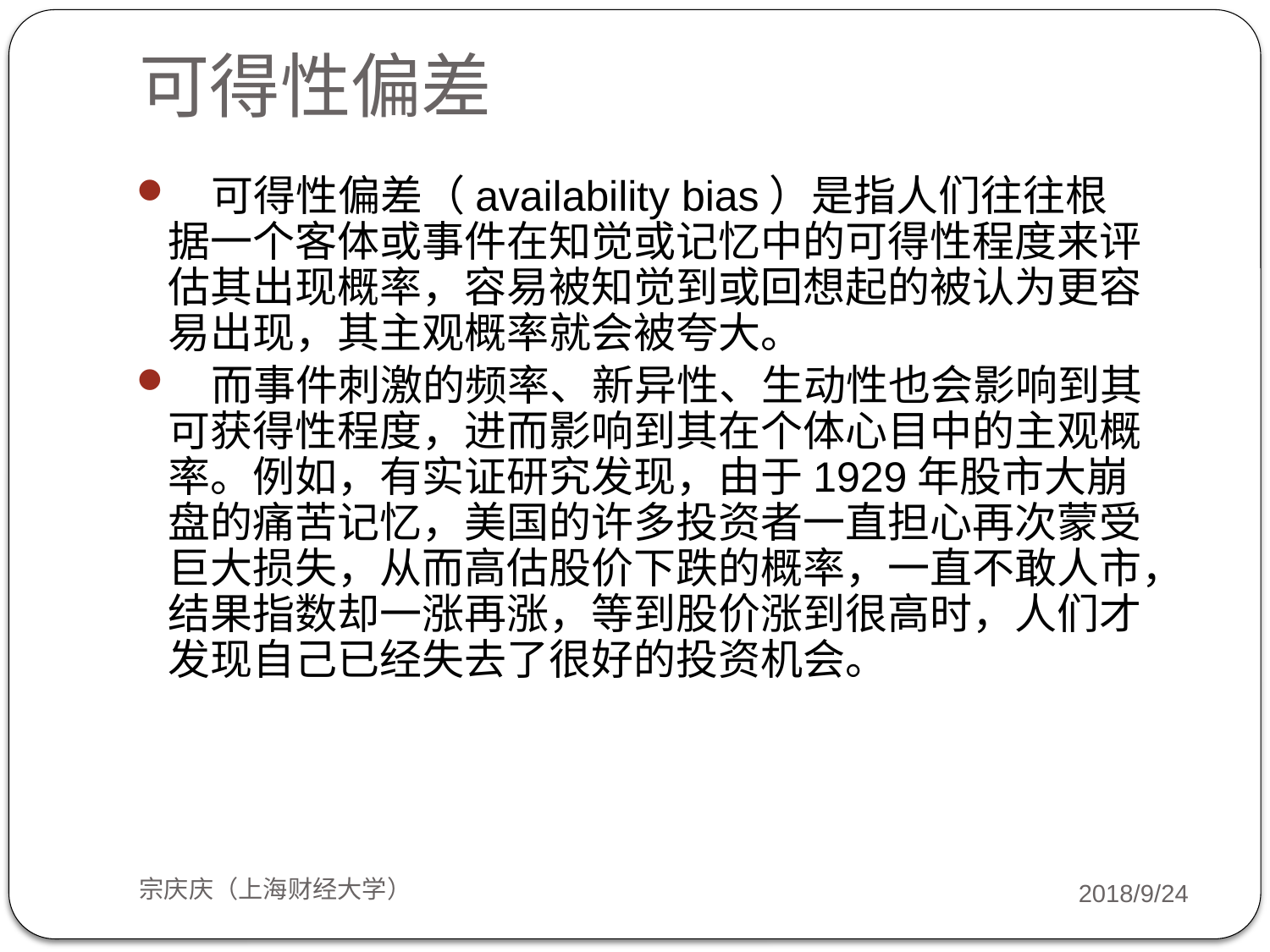

# 可得性偏差
   可得性偏差（availability bias）是指人们往往根据一个客体或事件在知觉或记忆中的可得性程度来评估其出现概率，容易被知觉到或回想起的被认为更容易出现，其主观概率就会被夸大。
   而事件刺激的频率、新异性、生动性也会影响到其可获得性程度，进而影响到其在个体心目中的主观概率。例如，有实证研究发现，由于1929年股市大崩盘的痛苦记忆，美国的许多投资者一直担心再次蒙受巨大损失，从而高估股价下跌的概率，一直不敢人市，结果指数却一涨再涨，等到股价涨到很高时，人们才发现自己已经失去了很好的投资机会。
宗庆庆（上海财经大学）
2018/9/24